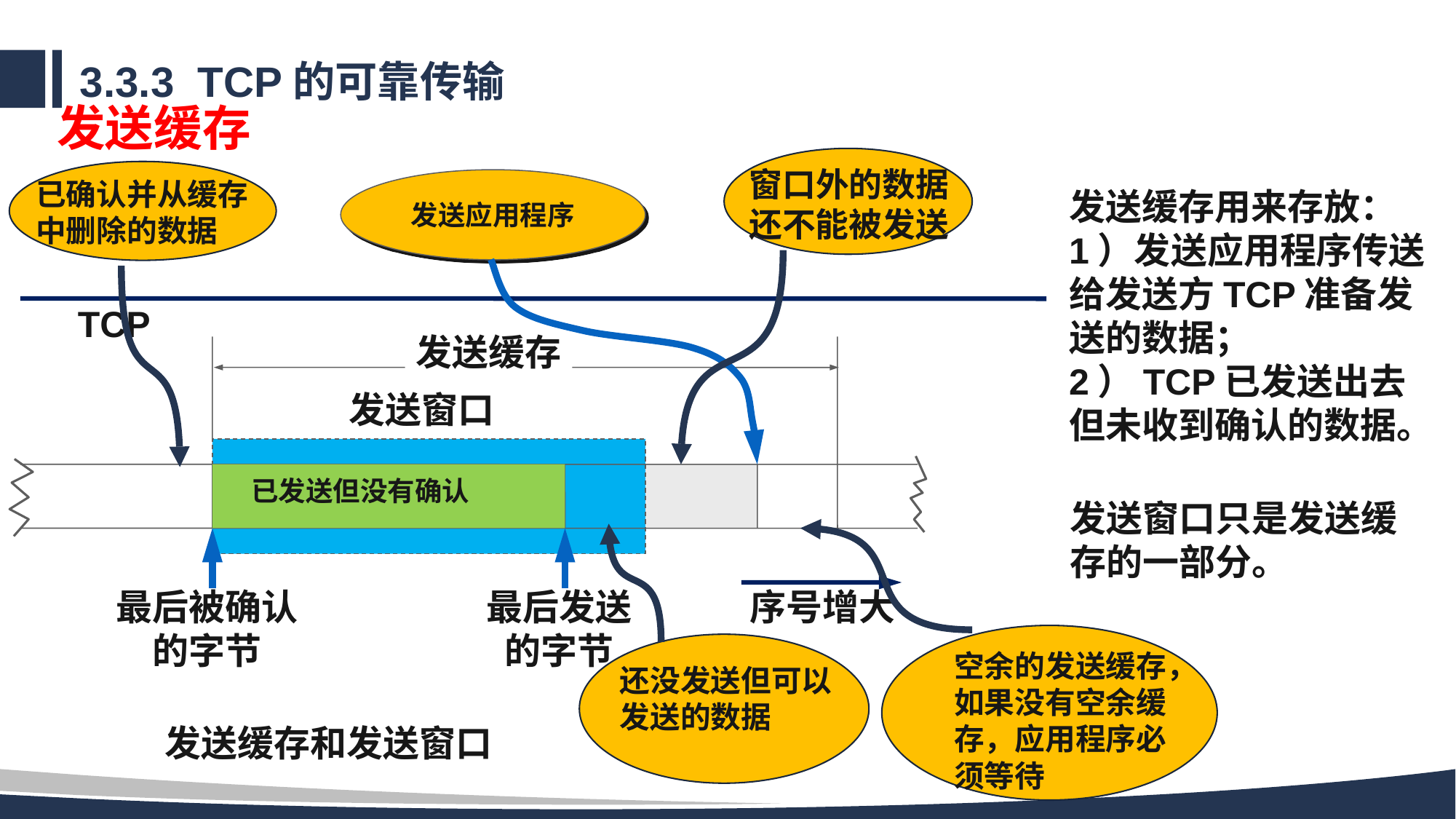

# 3.3.3  TCP的可靠传输
发送缓存

窗口外的数据还不能被发送

已确认并从缓存中删除的数据
发送应用程序
发送缓存用来存放：
1）发送应用程序传送给发送方TCP准备发送的数据；
2）TCP已发送出去但未收到确认的数据。

TCP

发送缓存

发送窗口

已发送但没有确认
发送窗口只是发送缓存的一部分。

序号增大
最后被确认
的字节
最后发送
的字节

空余的发送缓存，如果没有空余缓存，应用程序必须等待
还没发送但可以发送的数据
发送缓存和发送窗口